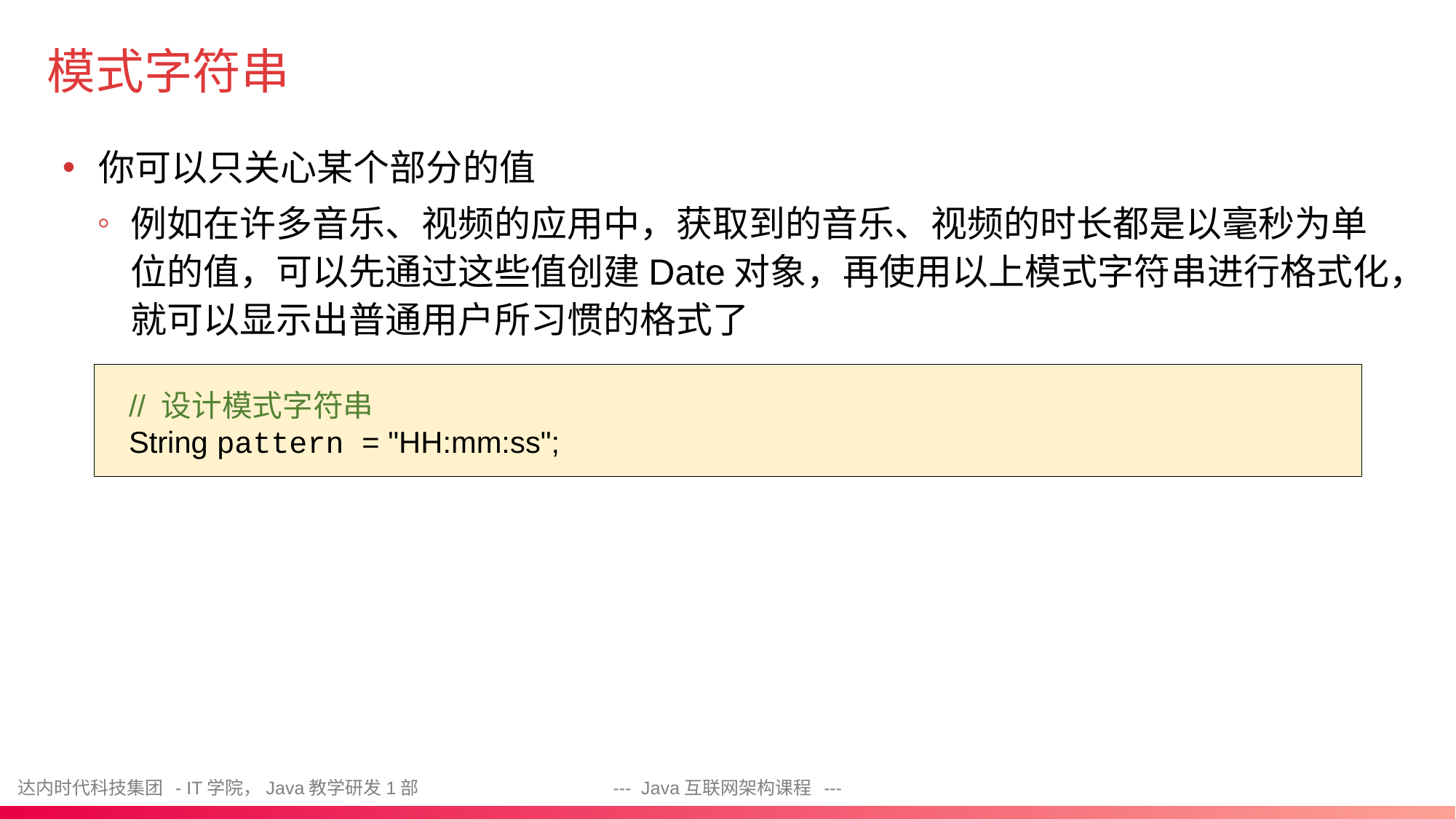

# 模式字符串
你可以只关心某个部分的值
例如在许多音乐、视频的应用中，获取到的音乐、视频的时长都是以毫秒为单位的值，可以先通过这些值创建Date对象，再使用以上模式字符串进行格式化，就可以显示出普通用户所习惯的格式了
// 设计模式字符串
String pattern = "HH:mm:ss";